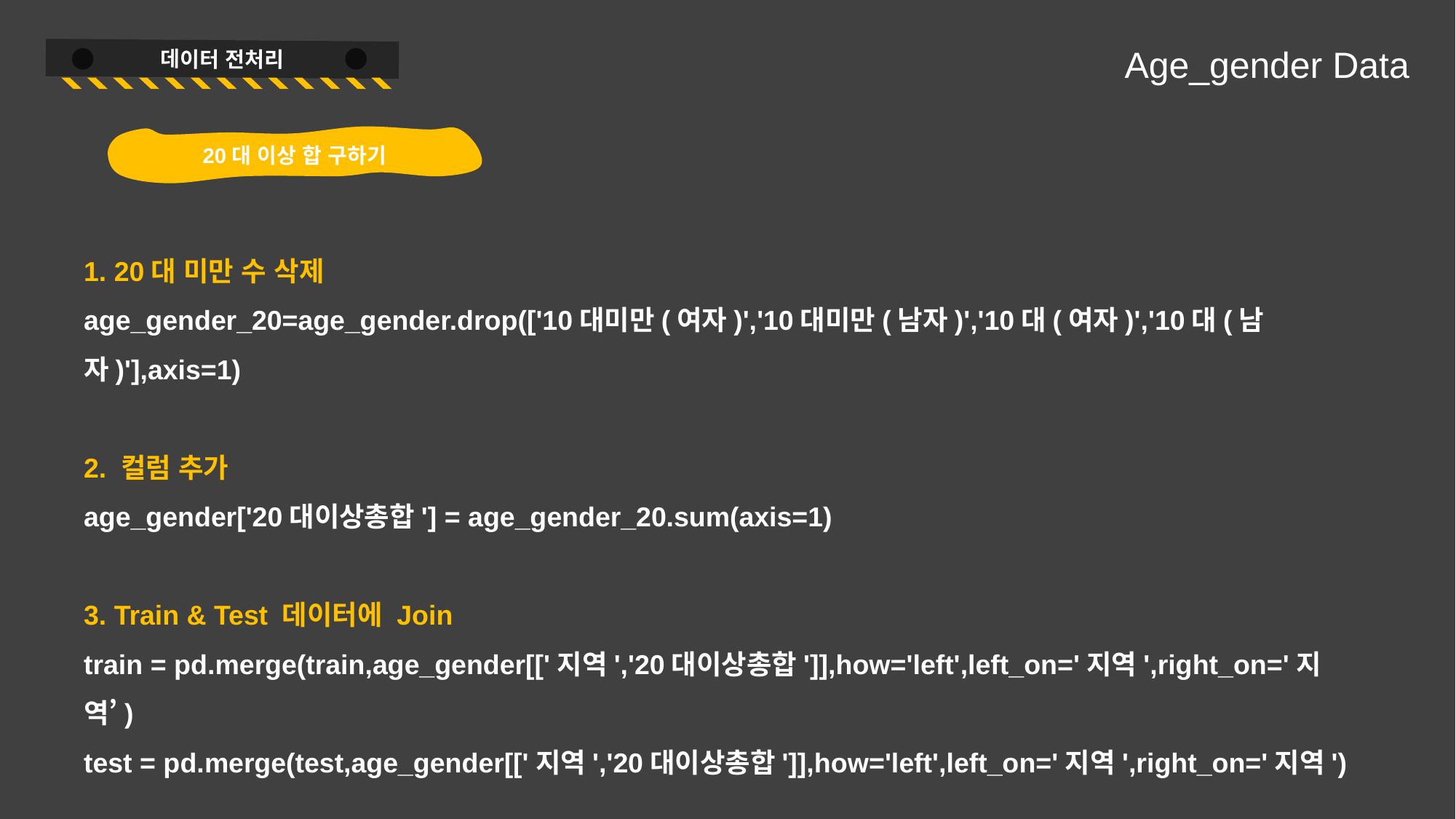

Age_gender Data
데이터 전처리

20대 이상 합 구하기
1. 20대 미만 수 삭제
age_gender_20=age_gender.drop(['10대미만(여자)','10대미만(남자)','10대(여자)','10대(남자)'],axis=1)

2. 컬럼 추가
age_gender['20대이상총합'] = age_gender_20.sum(axis=1)

3. Train & Test 데이터에 Join
train = pd.merge(train,age_gender[['지역','20대이상총합']],how='left',left_on='지역',right_on='지역’)
test = pd.merge(test,age_gender[['지역','20대이상총합']],how='left',left_on='지역',right_on='지역')